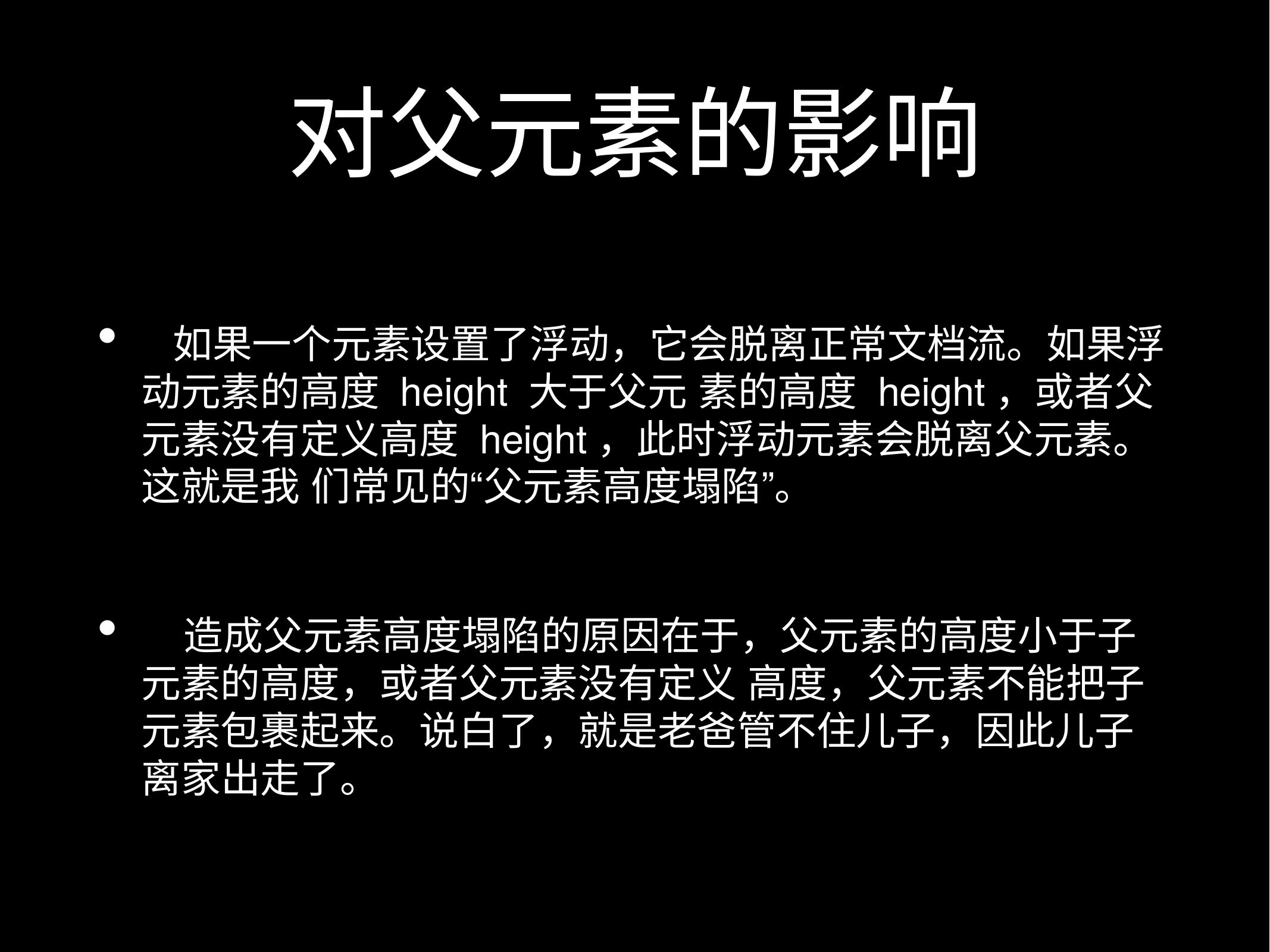

# 对父元素的影响
  如果一个元素设置了浮动，它会脱离正常文档流。如果浮动元素的高度 height 大于父元 素的高度 height，或者父元素没有定义高度 height，此时浮动元素会脱离父元素。这就是我 们常见的“父元素高度塌陷”。

   造成父元素高度塌陷的原因在于，父元素的高度小于子元素的高度，或者父元素没有定义 高度，父元素不能把子元素包裹起来。说白了，就是老爸管不住儿子，因此儿子离家出走了。